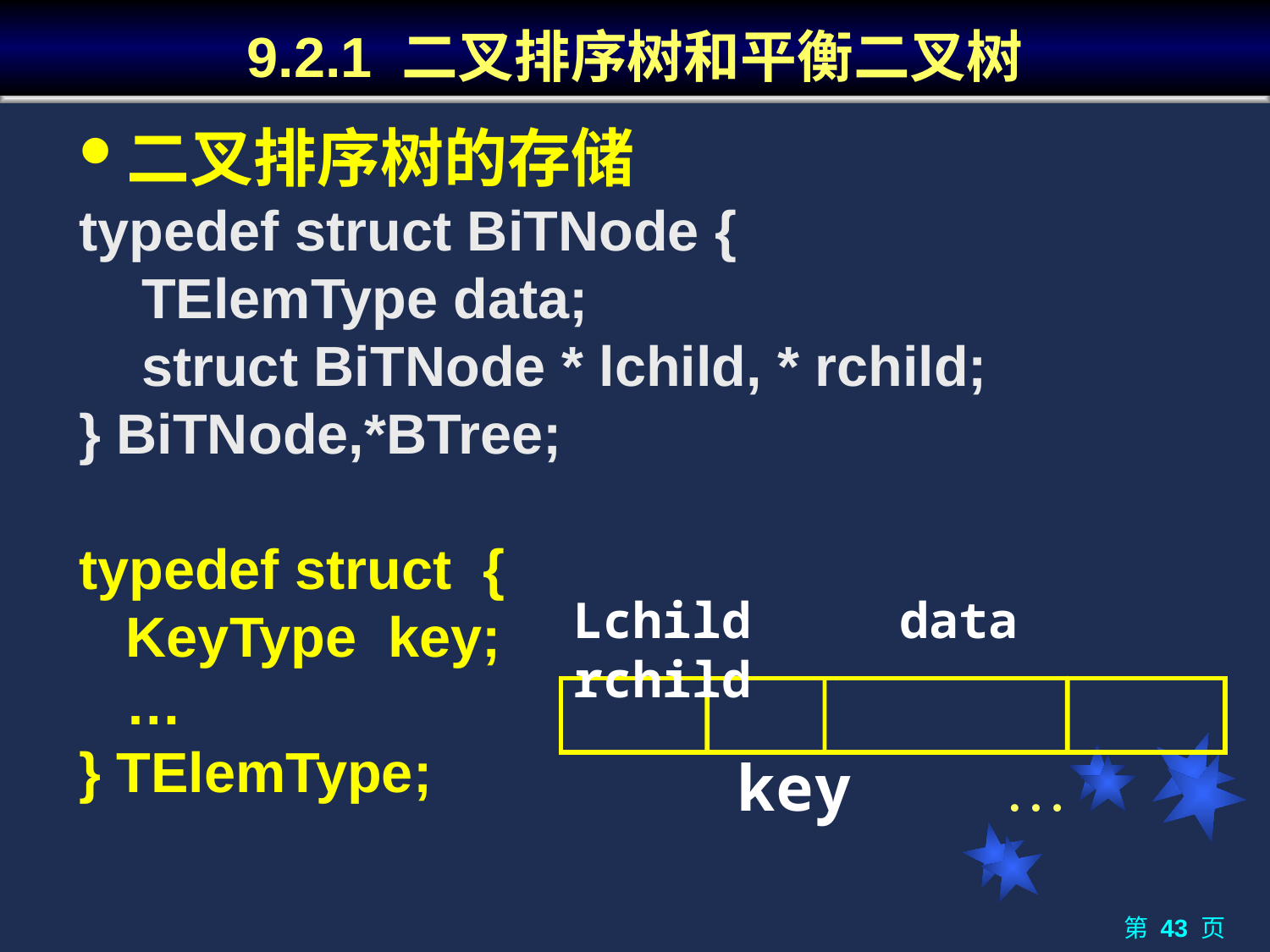

# 9.2.1 二叉排序树和平衡二叉树
二叉排序树的存储
typedef struct BiTNode {
    TElemType data;
    struct BiTNode * lchild, * rchild;
} BiTNode,*BTree;

typedef struct  {
   KeyType  key;
   …
} TElemType;
Lchild     data     rchild

  key    …
第 43 页